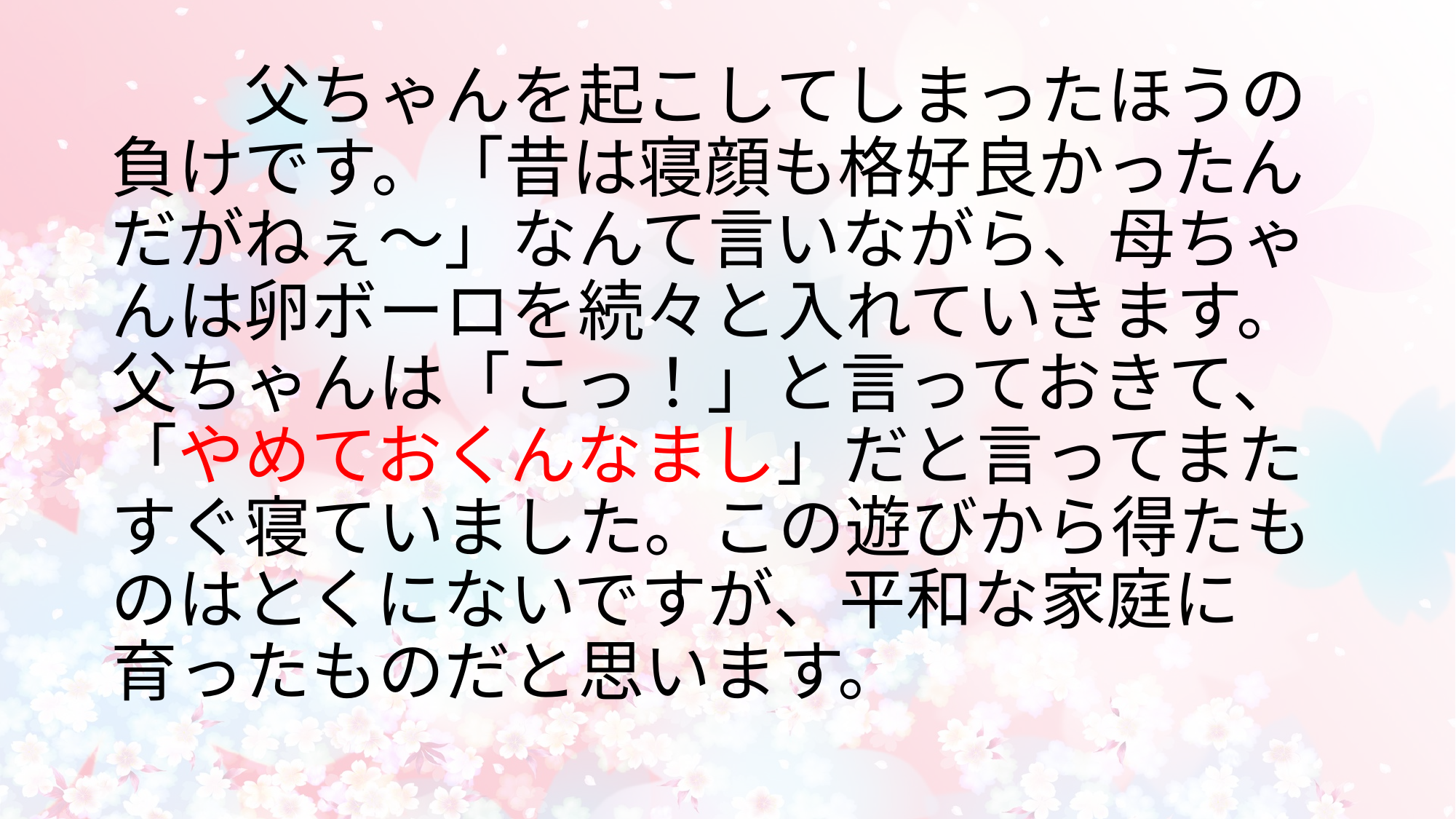

父ちゃんを起こしてしまったほうの負けです。「昔は寝顔も格好良かったんだがねぇ～」なんて言いながら、母ちゃんは卵ボーロを続々と入れていきます。父ちゃんは「こっ！」と言っておきて、「やめておくんなまし」だと言ってまたすぐ寝ていました。この遊びから得たものはとくにないですが、平和な家庭に育ったものだと思います。